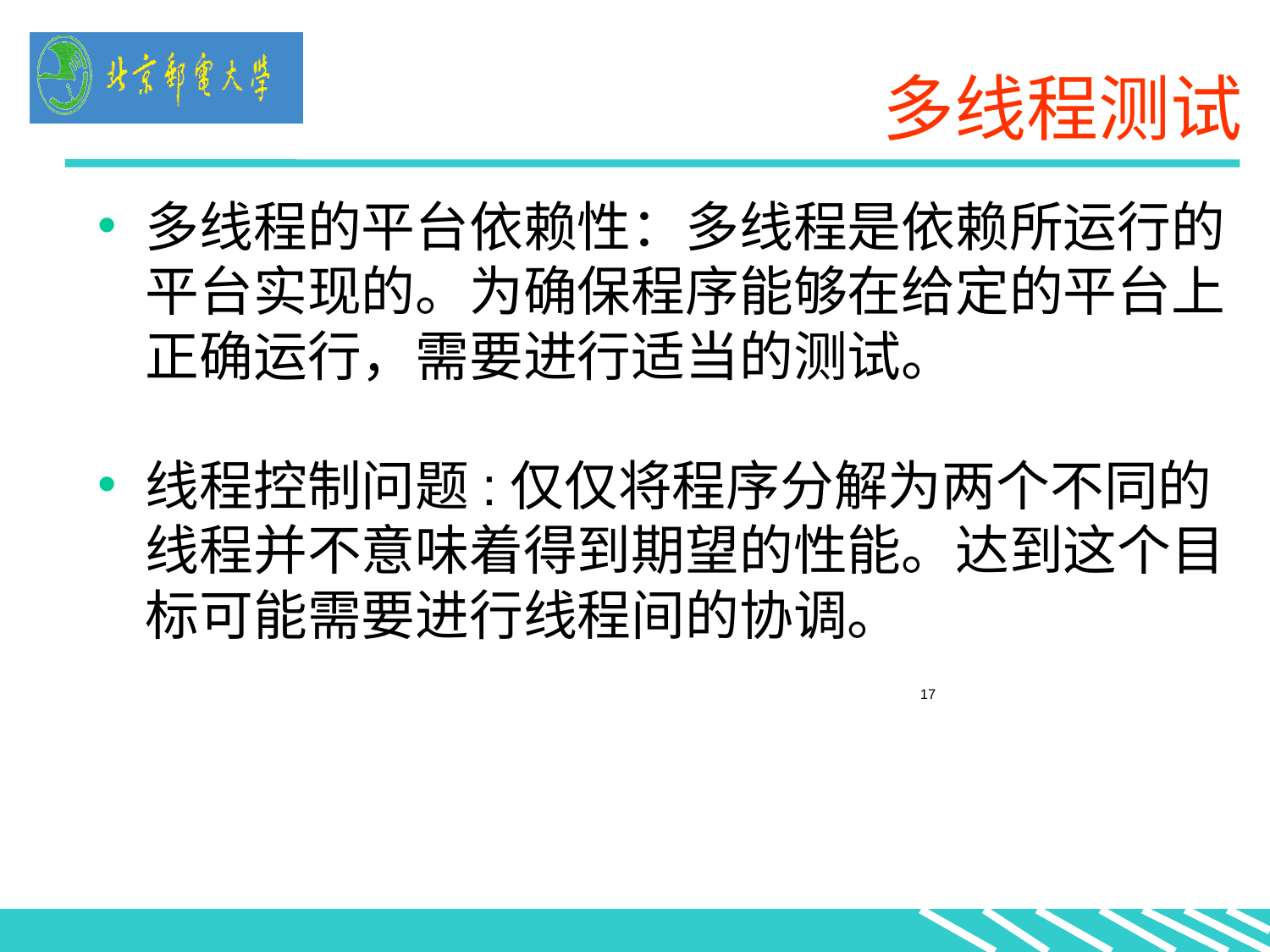

# 多线程测试
多线程的平台依赖性：多线程是依赖所运行的平台实现的。为确保程序能够在给定的平台上正确运行，需要进行适当的测试。

线程控制问题:仅仅将程序分解为两个不同的线程并不意味着得到期望的性能。达到这个目标可能需要进行线程间的协调。
17